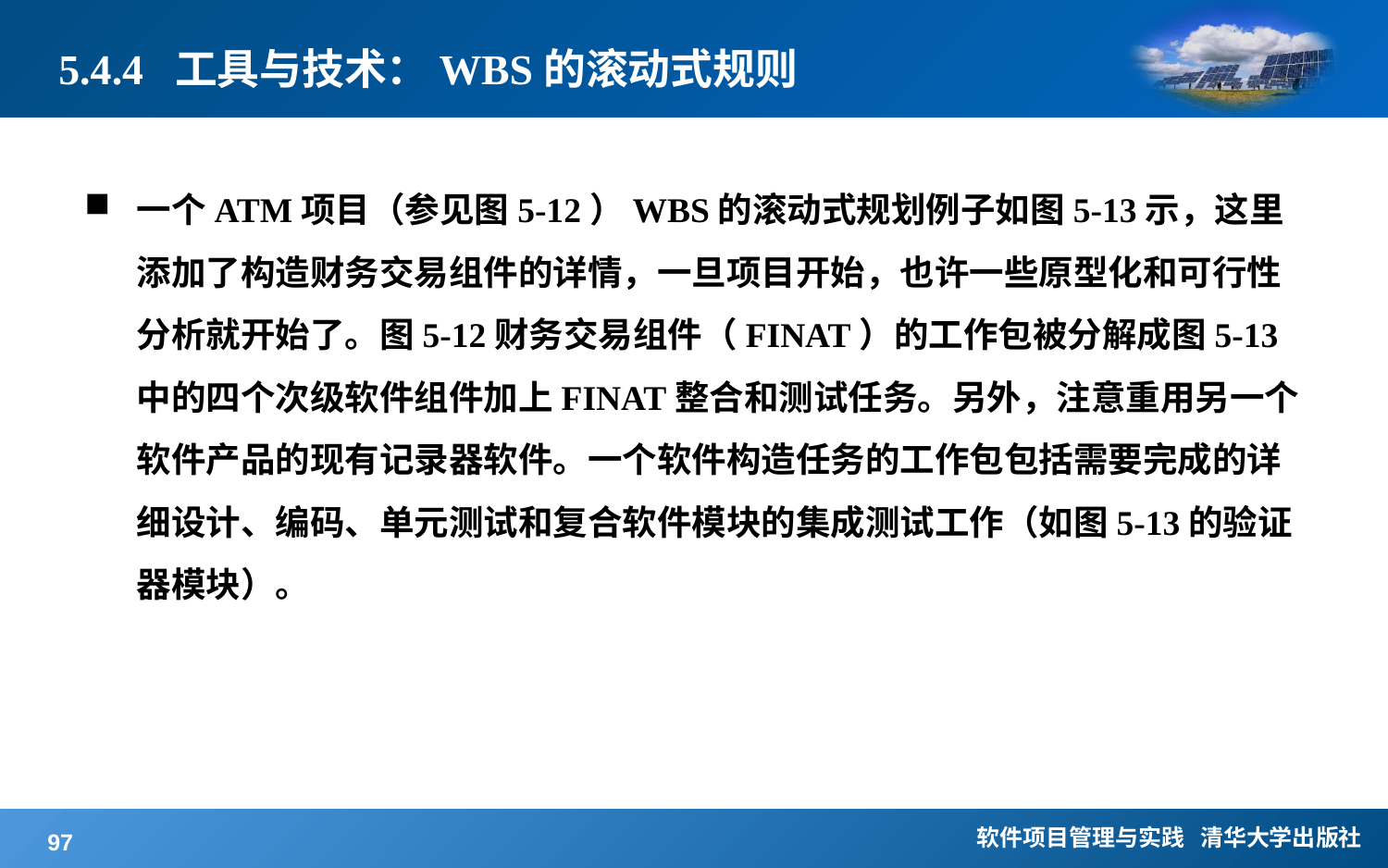

# 5.4.4  工具与技术：WBS的滚动式规则
一个ATM项目（参见图5-12）WBS的滚动式规划例子如图5-13示，这里添加了构造财务交易组件的详情，一旦项目开始，也许一些原型化和可行性分析就开始了。图5-12财务交易组件（FINAT）的工作包被分解成图5-13中的四个次级软件组件加上FINAT整合和测试任务。另外，注意重用另一个软件产品的现有记录器软件。一个软件构造任务的工作包包括需要完成的详细设计、编码、单元测试和复合软件模块的集成测试工作（如图5-13的验证器模块）。